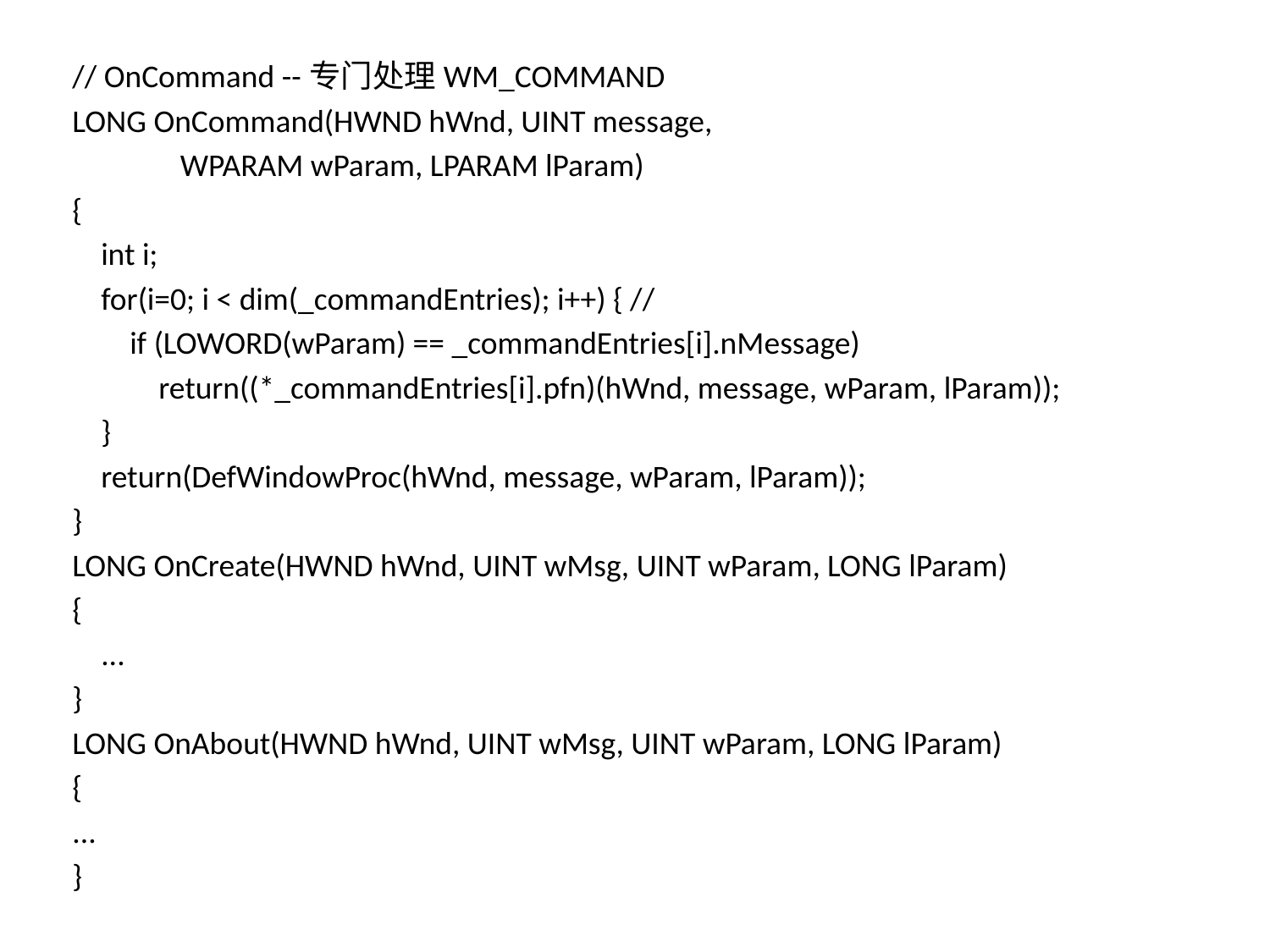

// OnCommand --专门处理WM_COMMAND
LONG OnCommand(HWND hWnd, UINT message,
               WPARAM wParam, LPARAM lParam)
{
    int i;
    for(i=0; i < dim(_commandEntries); i++) { //
        if (LOWORD(wParam) == _commandEntries[i].nMessage)
            return((*_commandEntries[i].pfn)(hWnd, message, wParam, lParam));
    }
    return(DefWindowProc(hWnd, message, wParam, lParam));
}
LONG OnCreate(HWND hWnd, UINT wMsg, UINT wParam, LONG lParam)
{
    ...
}
LONG OnAbout(HWND hWnd, UINT wMsg, UINT wParam, LONG lParam)
{
...
}